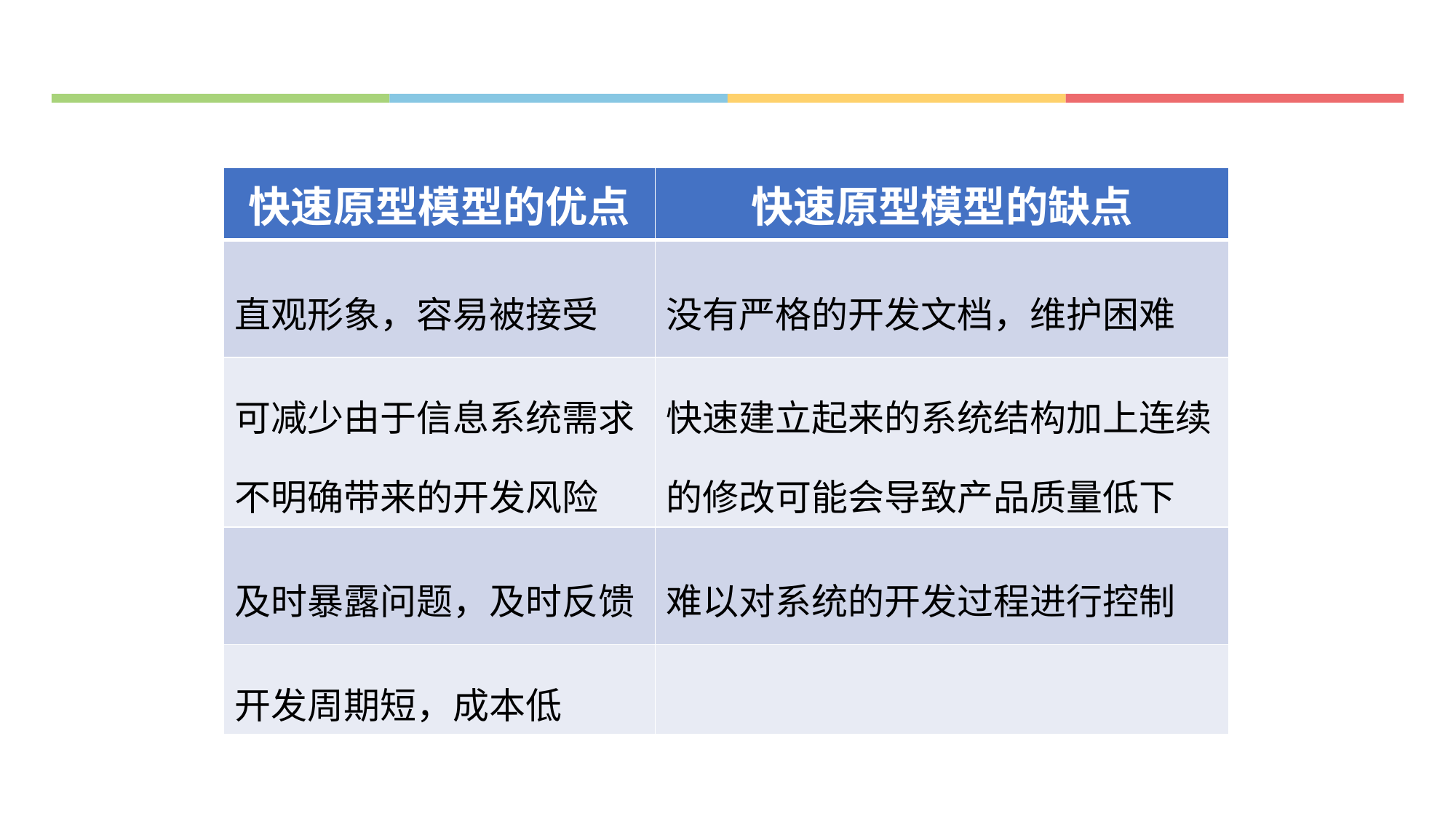

| 快速原型模型的优点 | 快速原型模型的缺点 |
| --- | --- |
| 直观形象，容易被接受 | 没有严格的开发文档，维护困难 |
| 可减少由于信息系统需求不明确带来的开发风险 | 快速建立起来的系统结构加上连续的修改可能会导致产品质量低下 |
| 及时暴露问题，及时反馈 | 难以对系统的开发过程进行控制 |
| 开发周期短，成本低 |  |